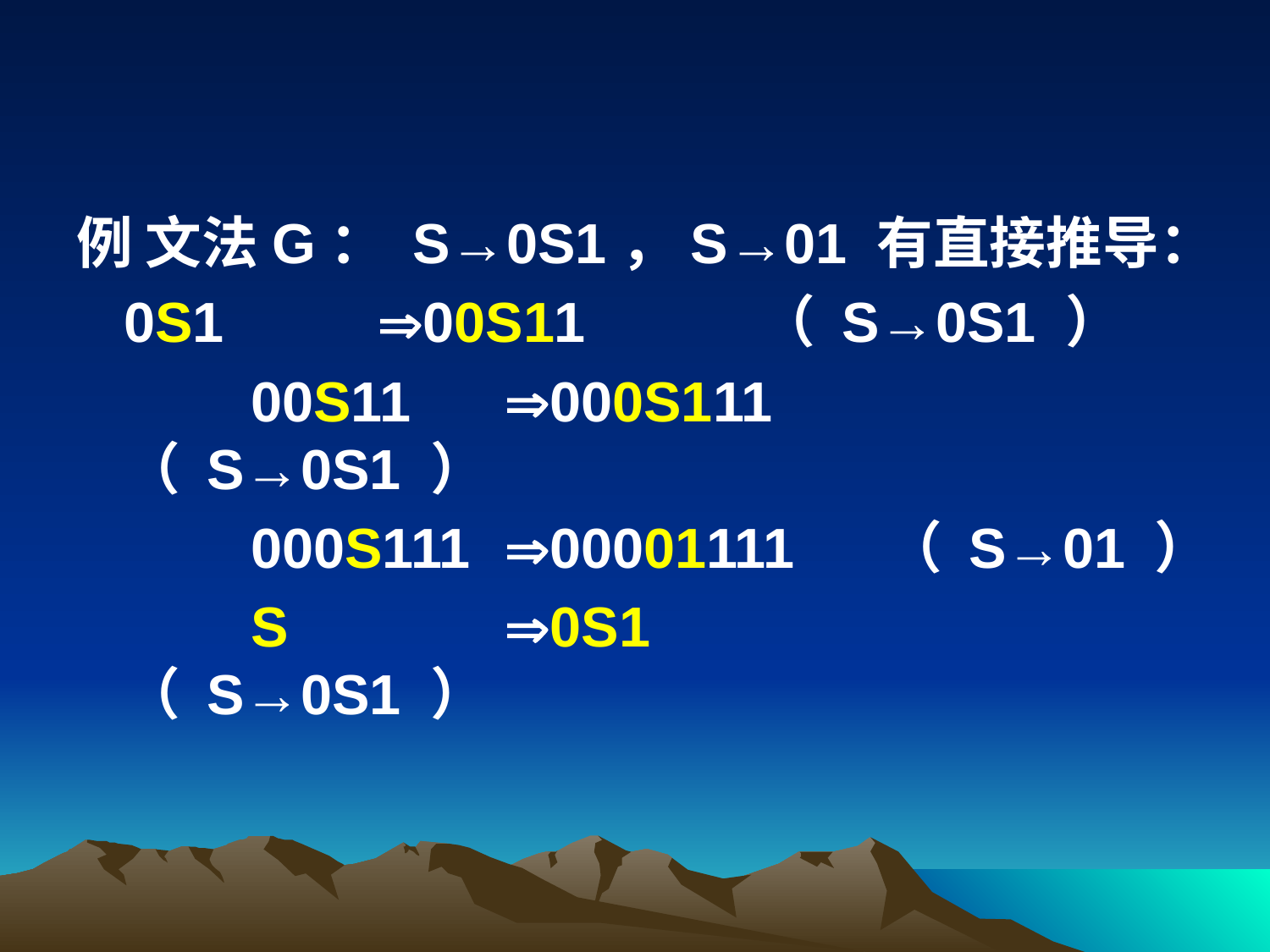

#
例 文法G： S→0S1，S→01 有直接推导：
   	0S1 		⇒00S11		（ S→0S1 ）
    	00S11 	⇒000S111	（ S→0S1 ）
    	000S111 	⇒00001111	（ S→01 ）
    	S 		⇒0S1		（ S→0S1 ）